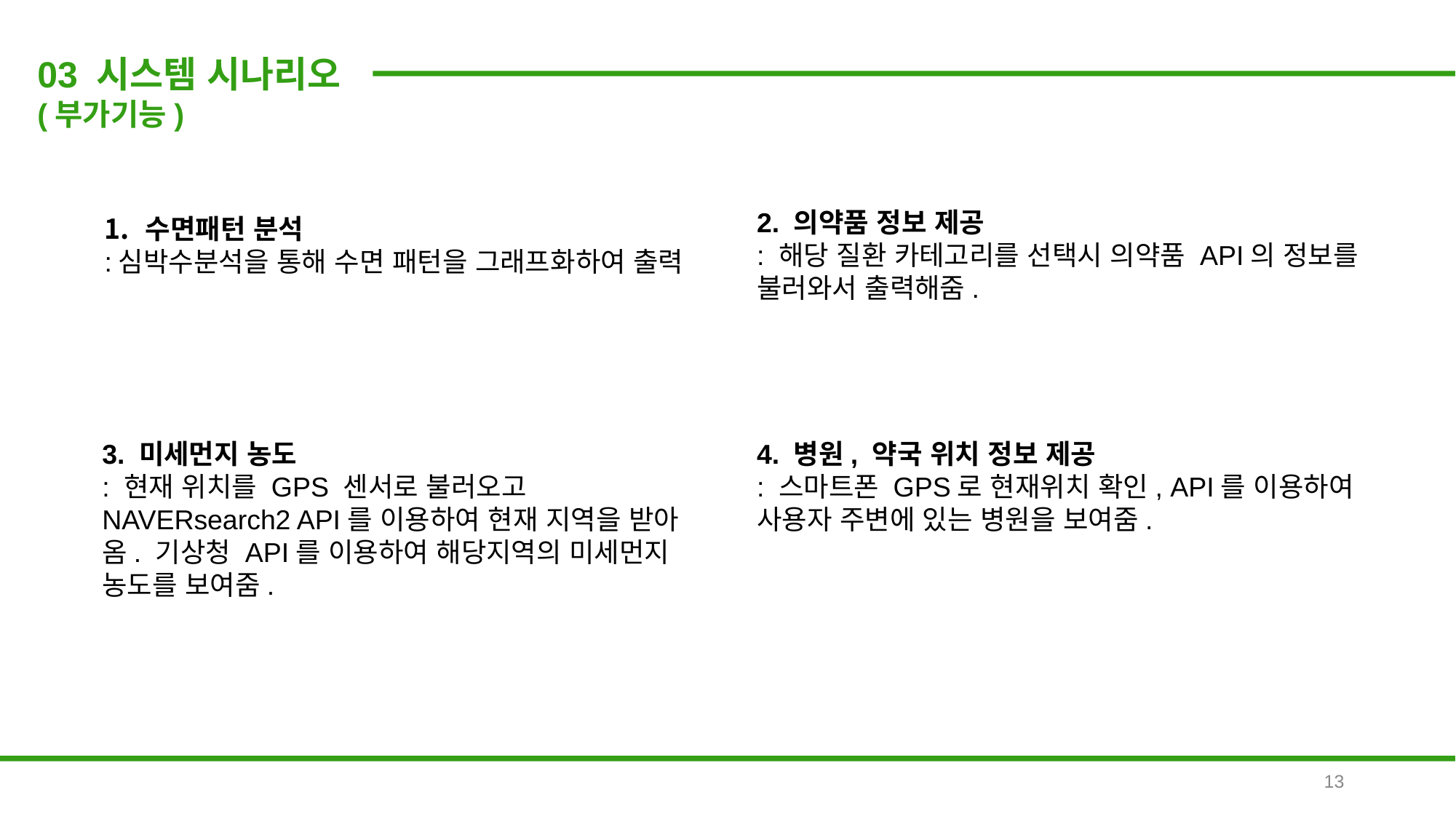

03 시스템 시나리오        (부가기능)

2. 의약품 정보 제공
: 해당 질환 카테고리를 선택시 의약품 API의 정보를 불러와서 출력해줌.

수면패턴 분석
:심박수분석을 통해 수면 패턴을 그래프화하여 출력

3. 미세먼지 농도
: 현재 위치를 GPS 센서로 불러오고 NAVERsearch2 API를 이용하여 현재 지역을 받아옴. 기상청 API를 이용하여 해당지역의 미세먼지 농도를 보여줌.

4. 병원, 약국 위치 정보 제공
: 스마트폰 GPS로 현재위치 확인, API를 이용하여 사용자 주변에 있는 병원을 보여줌.

13